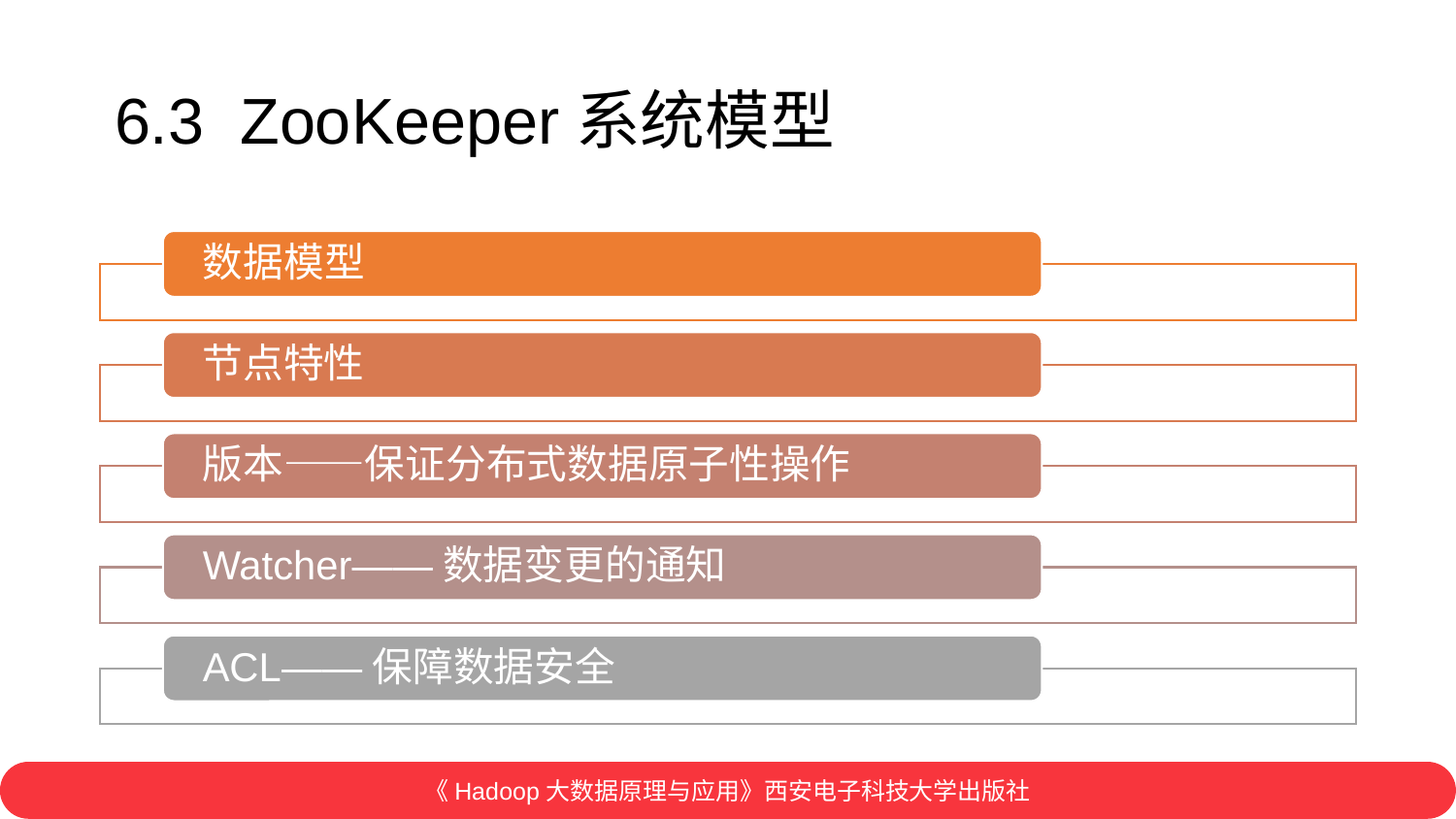

# 6.3  ZooKeeper系统模型
数据模型
节点特性
版本——保证分布式数据原子性操作
Watcher——数据变更的通知
ACL——保障数据安全